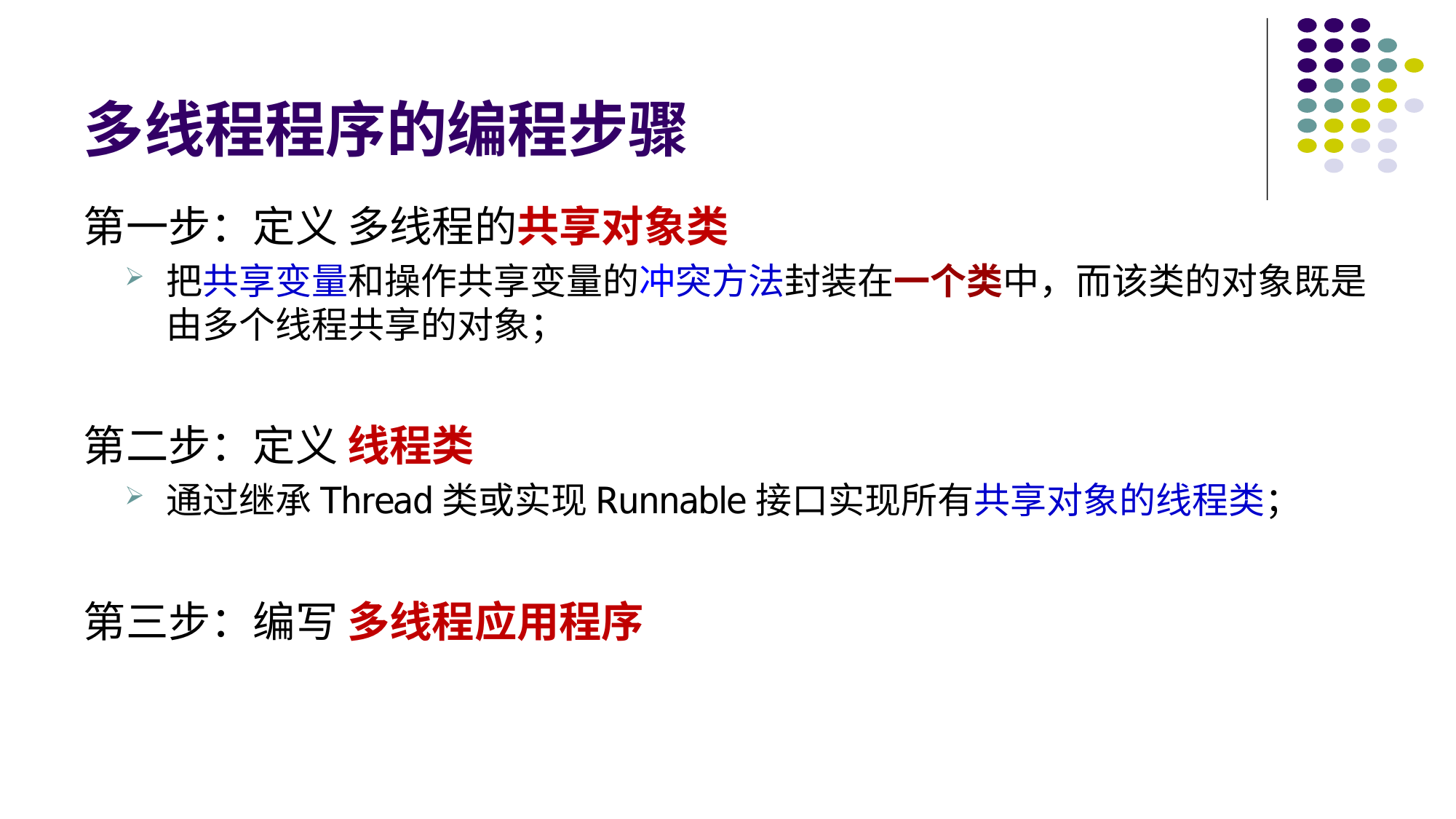

# 多线程程序的编程步骤
第一步：定义 多线程的共享对象类
把共享变量和操作共享变量的冲突方法封装在一个类中，而该类的对象既是由多个线程共享的对象；

第二步：定义 线程类
通过继承Thread类或实现Runnable接口实现所有共享对象的线程类；

第三步：编写 多线程应用程序

56